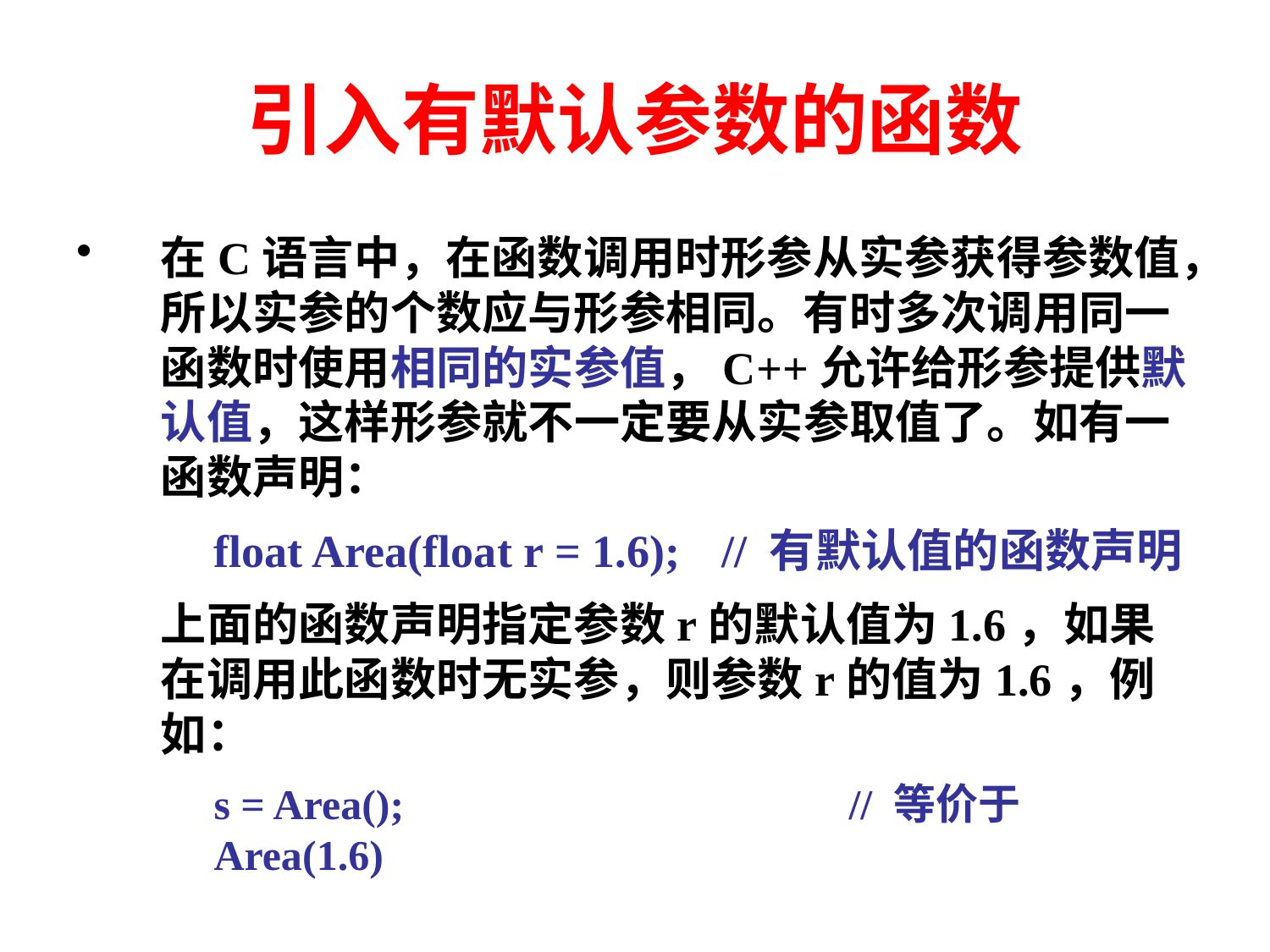

# 引入有默认参数的函数
在C语言中，在函数调用时形参从实参获得参数值，所以实参的个数应与形参相同。有时多次调用同一函数时使用相同的实参值，C++允许给形参提供默认值，这样形参就不一定要从实参取值了。如有一函数声明：
	float Area(float r = 1.6);	// 有默认值的函数声明
	上面的函数声明指定参数r的默认值为1.6，如果在调用此函数时无实参，则参数r的值为1.6，例如：
	s = Area();				// 等价于Area(1.6)